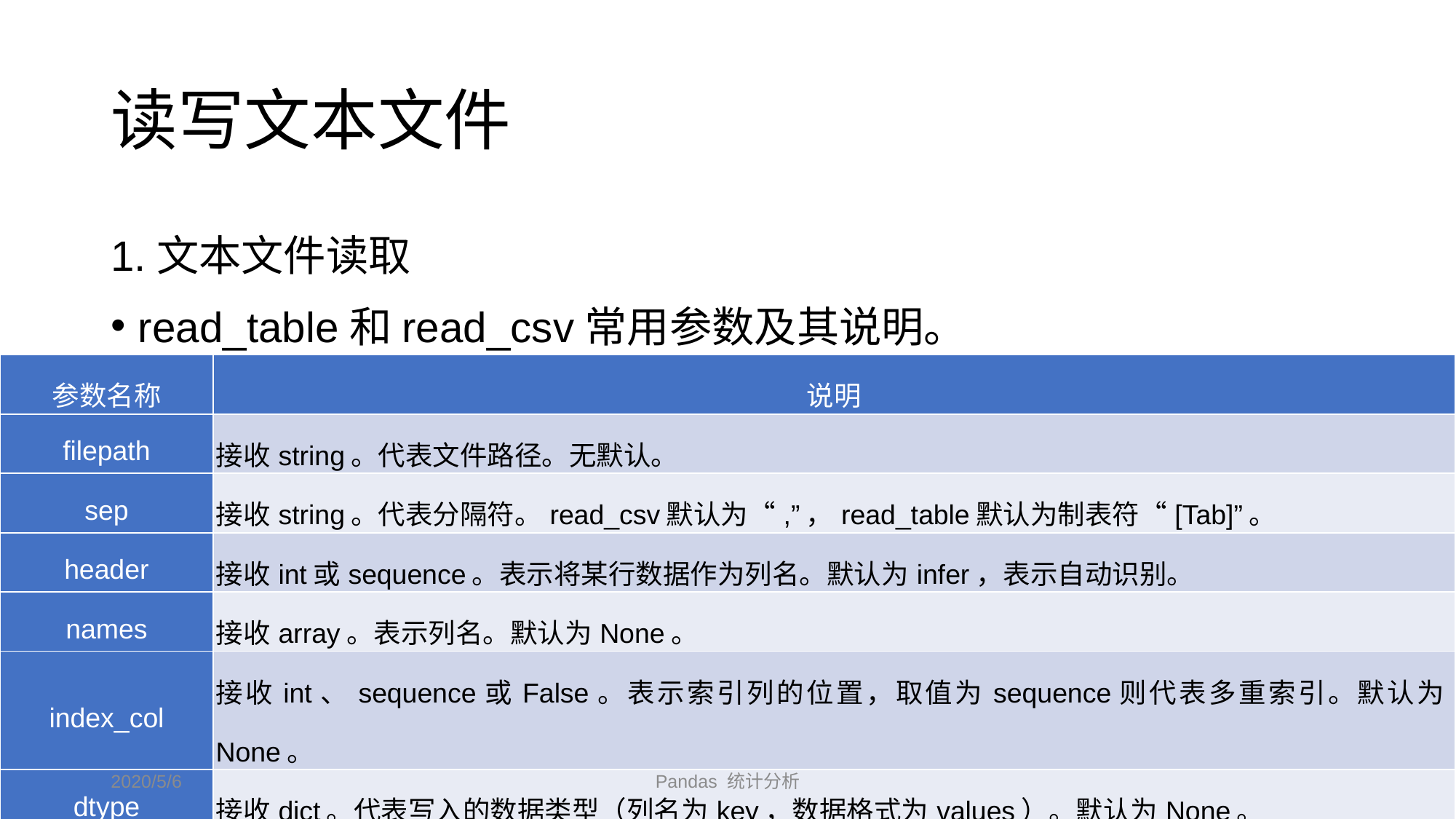

# 读写文本文件
1.文本文件读取
read_table和read_csv常用参数及其说明。

| 参数名称 | 说明 |
| --- | --- |
| filepath | 接收string。代表文件路径。无默认。 |
| sep | 接收string。代表分隔符。read\_csv默认为“,”，read\_table默认为制表符“[Tab]”。 |
| header | 接收int或sequence。表示将某行数据作为列名。默认为infer，表示自动识别。 |
| names | 接收array。表示列名。默认为None。 |
| index\_col | 接收int、sequence或False。表示索引列的位置，取值为sequence则代表多重索引。默认为None。 |
| dtype | 接收dict。代表写入的数据类型（列名为key，数据格式为values）。默认为None。 |
| engine | 接收c或者python。代表数据解析引擎。默认为c。 |
| nrows | 接收int。表示读取前n行。默认为None。 |
2020/5/6
Pandas 统计分析
12